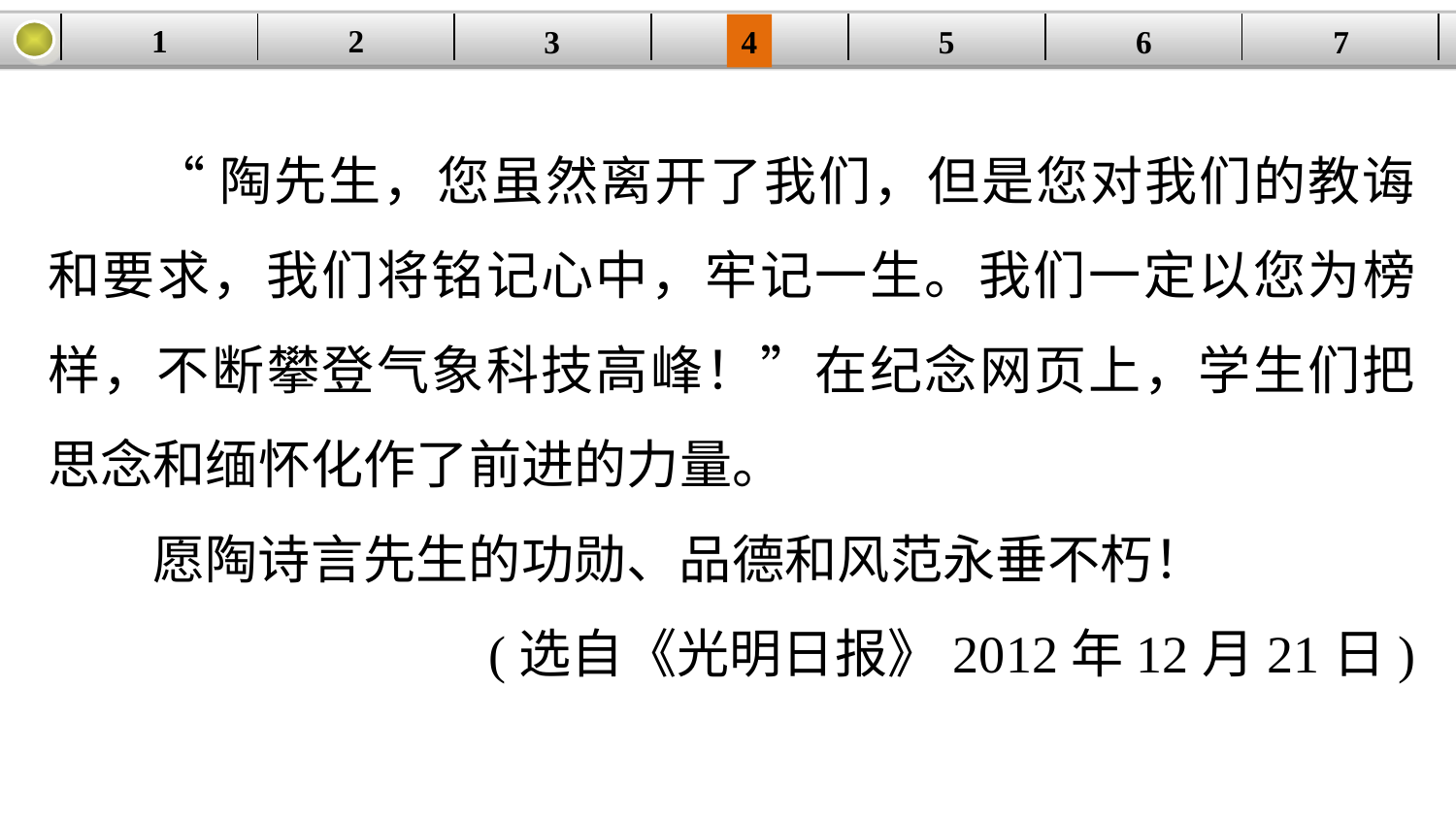

1
2
|  |  |  |  |  |  |  |
| --- | --- | --- | --- | --- | --- | --- |
3
4
5
6
7

“陶先生，您虽然离开了我们，但是您对我们的教诲和要求，我们将铭记心中，牢记一生。我们一定以您为榜样，不断攀登气象科技高峰！”在纪念网页上，学生们把思念和缅怀化作了前进的力量。
愿陶诗言先生的功勋、品德和风范永垂不朽！
(选自《光明日报》2012年12月21日)